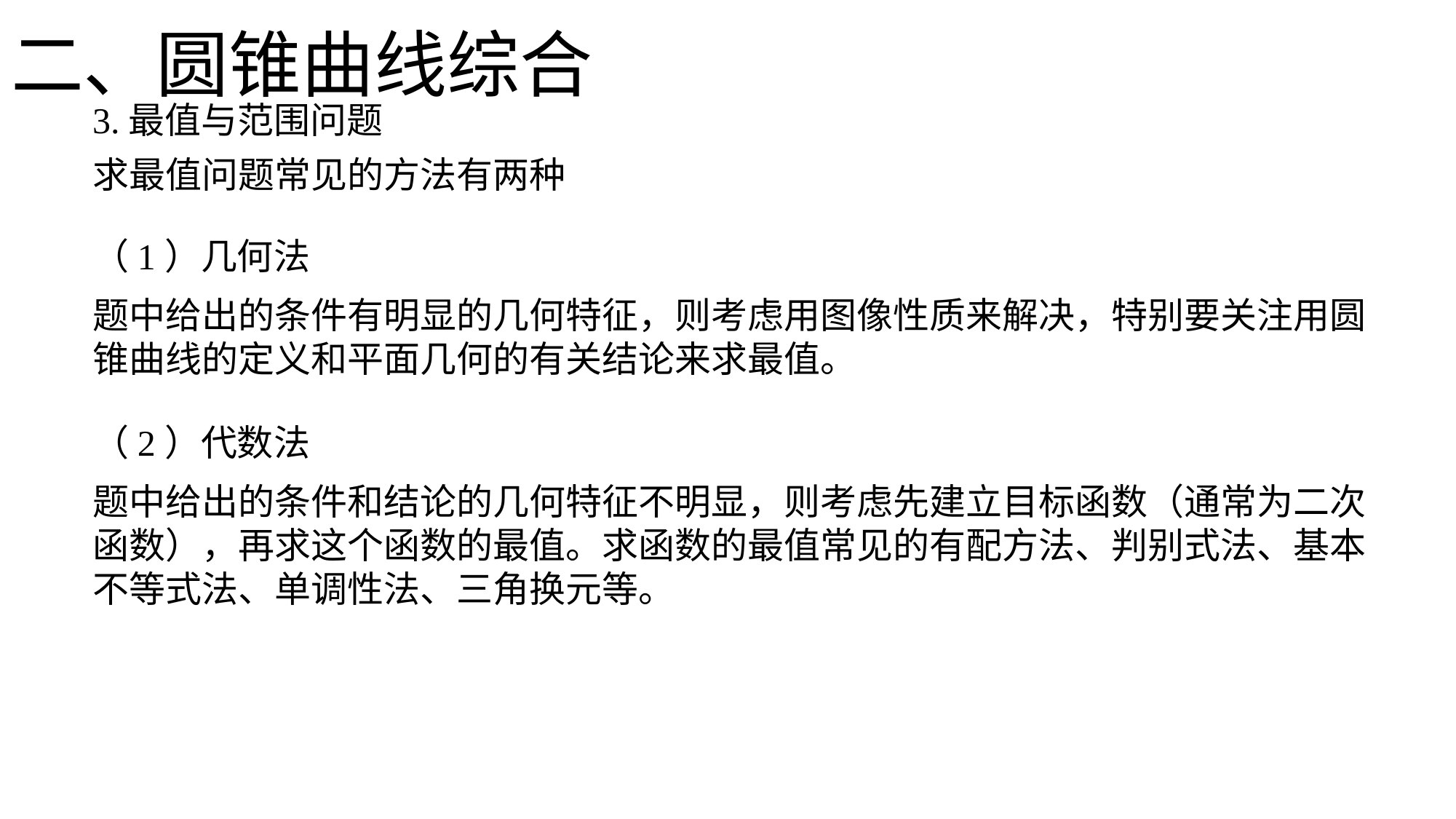

二、圆锥曲线综合
3.最值与范围问题
求最值问题常见的方法有两种

（1）几何法
题中给出的条件有明显的几何特征，则考虑用图像性质来解决，特别要关注用圆锥曲线的定义和平面几何的有关结论来求最值。
（2）代数法
题中给出的条件和结论的几何特征不明显，则考虑先建立目标函数（通常为二次函数），再求这个函数的最值。求函数的最值常见的有配方法、判别式法、基本不等式法、单调性法、三角换元等。